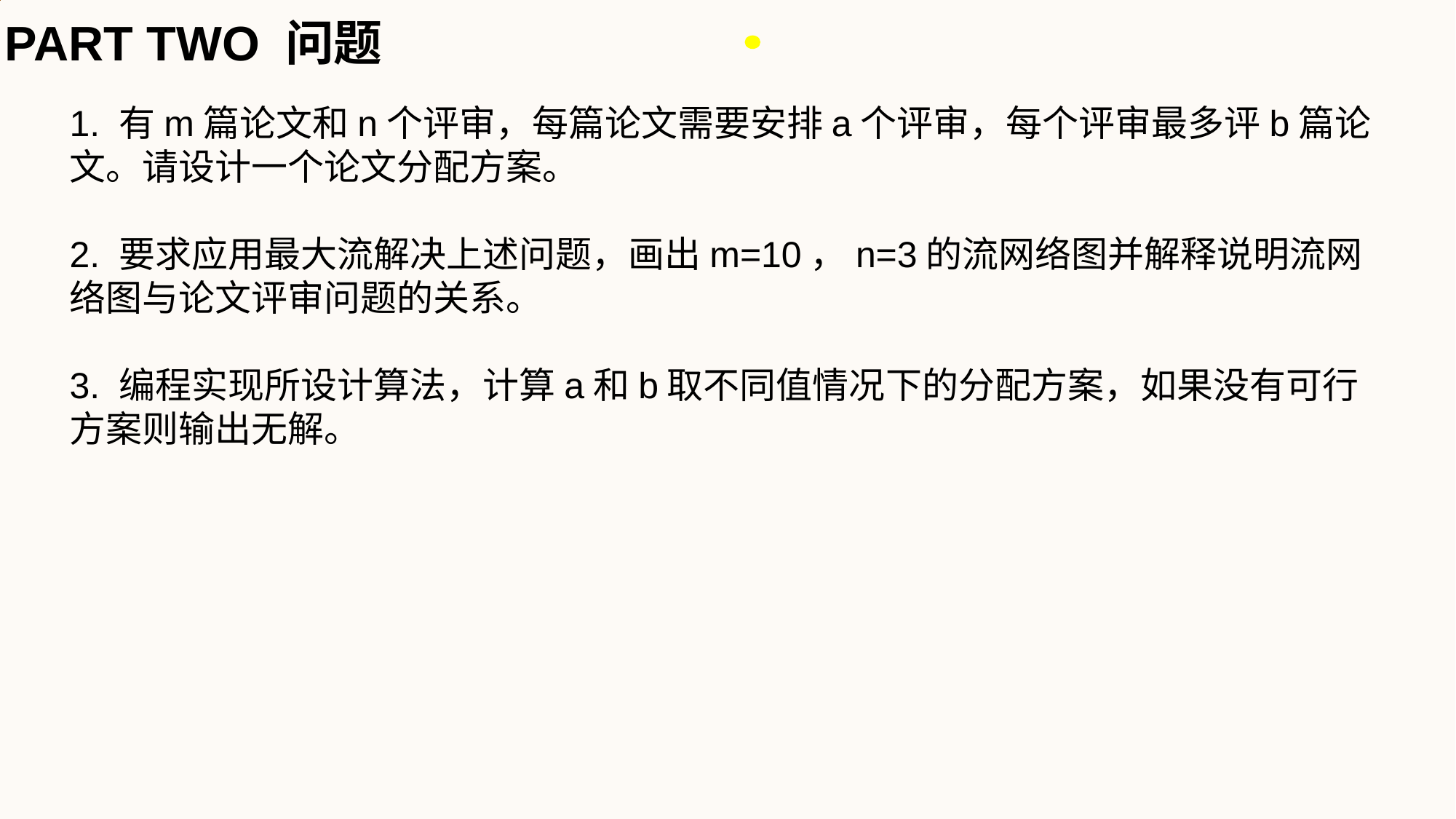

PART TWO 问题

1. 有m篇论文和n个评审，每篇论文需要安排a个评审，每个评审最多评b篇论文。请设计一个论文分配方案。

2. 要求应用最大流解决上述问题，画出m=10，n=3的流网络图并解释说明流网络图与论文评审问题的关系。

3. 编程实现所设计算法，计算a和b取不同值情况下的分配方案，如果没有可行方案则输出无解。